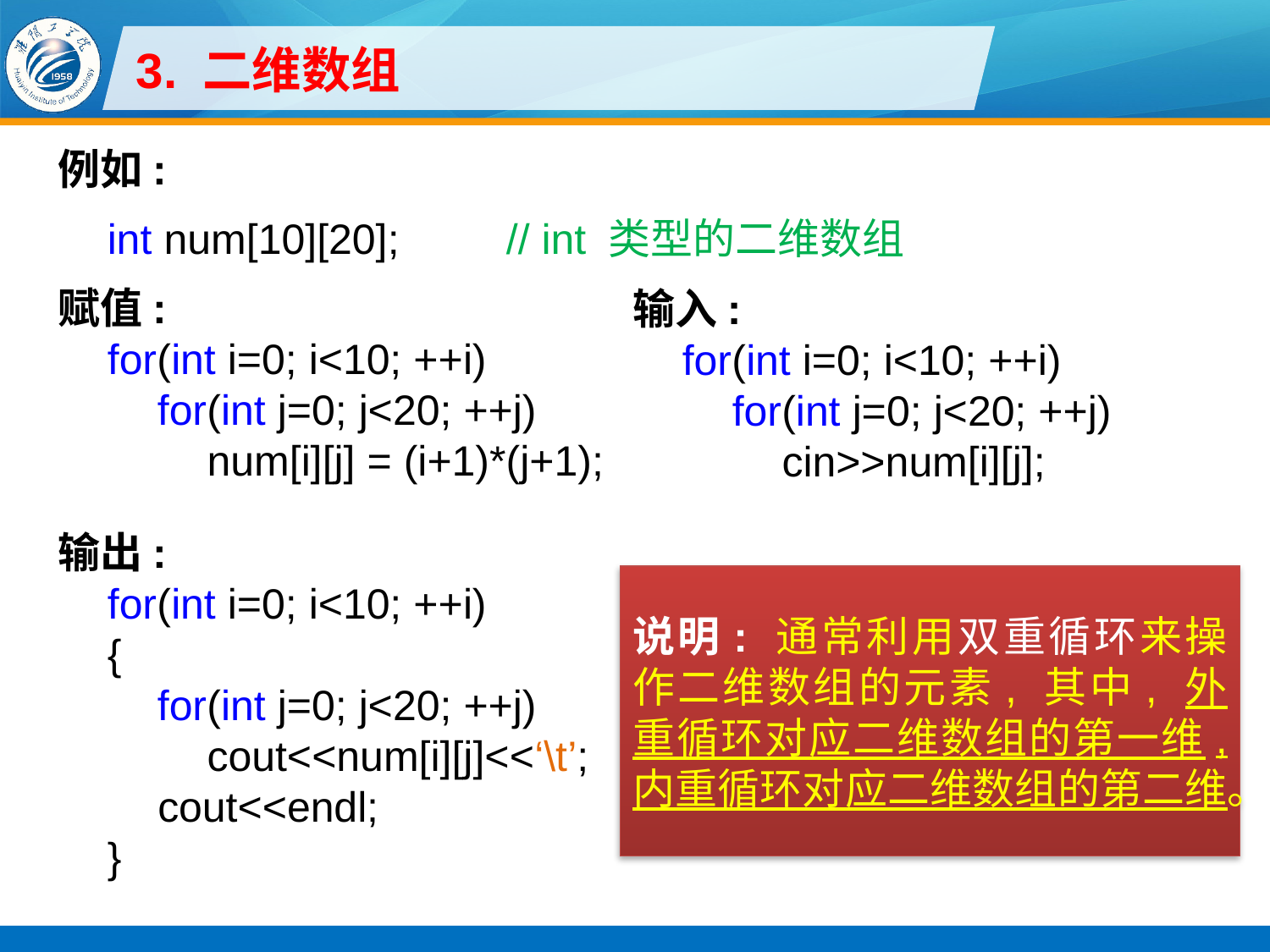

# 3. 二维数组
例如:
int num[10][20];         // int 类型的二维数组
赋值:
for(int i=0; i<10; ++i)
for(int j=0; j<20; ++j)
num[i][j] = (i+1)*(j+1);
输出:
for(int i=0; i<10; ++i)
{
for(int j=0; j<20; ++j)
cout<<num[i][j]<<‘\t’;
cout<<endl;
}
输入:
for(int i=0; i<10; ++i)
for(int j=0; j<20; ++j)
cin>>num[i][j];
说明: 通常利用双重循环来操作二维数组的元素, 其中, 外重循环对应二维数组的第一维, 内重循环对应二维数组的第二维。